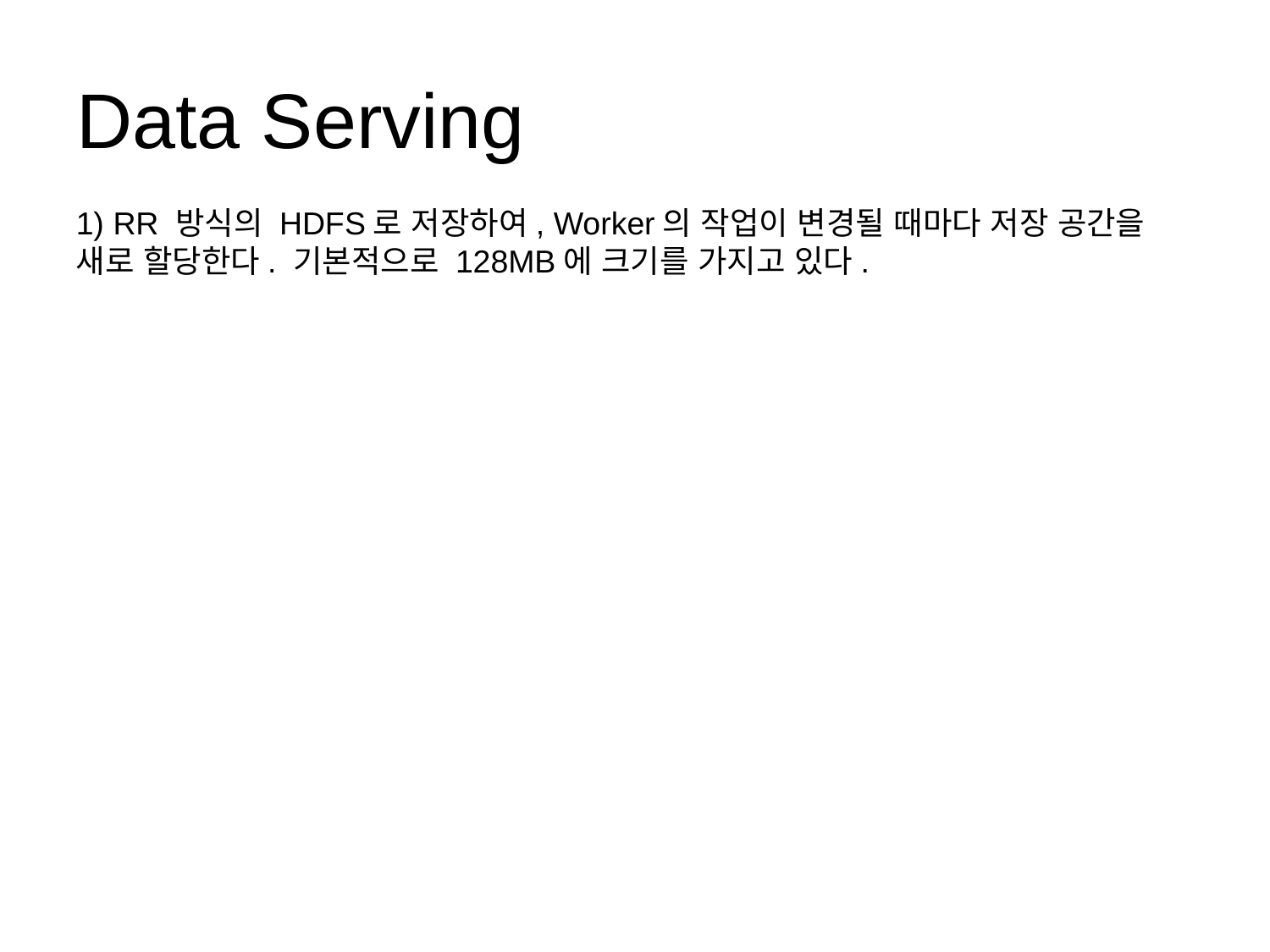

# Data Serving
1) RR 방식의 HDFS로 저장하여, Worker의 작업이 변경될 때마다 저장 공간을 새로 할당한다. 기본적으로 128MB에 크기를 가지고 있다.